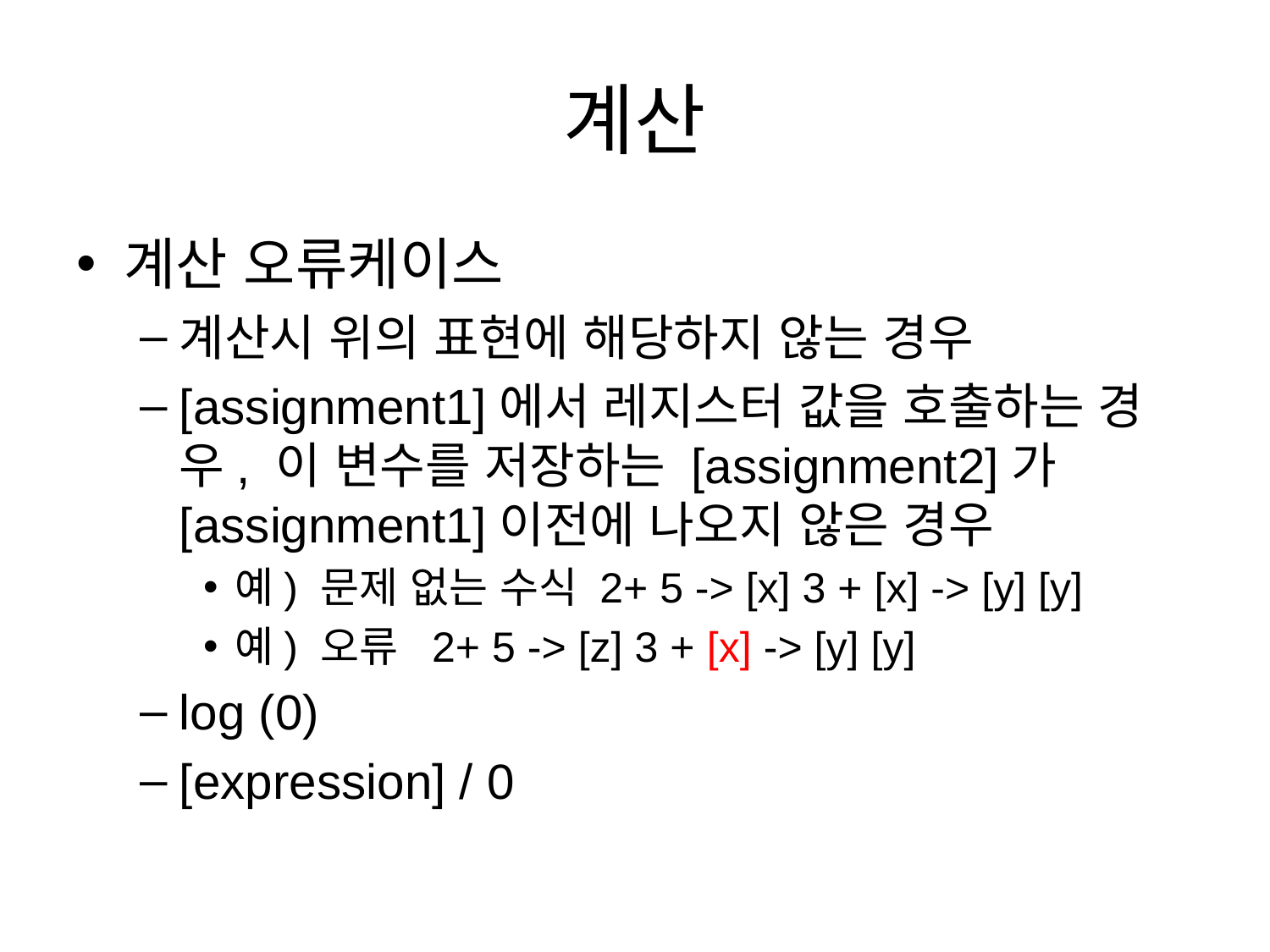

# 계산
계산 오류케이스
계산시 위의 표현에 해당하지 않는 경우
[assignment1]에서 레지스터 값을 호출하는 경우, 이 변수를 저장하는 [assignment2]가 [assignment1]이전에 나오지 않은 경우
예) 문제 없는 수식 2+ 5 -> [x] 3 + [x] -> [y] [y]
예) 오류  2+ 5 -> [z] 3 + [x] -> [y] [y]
log (0)
[expression] / 0